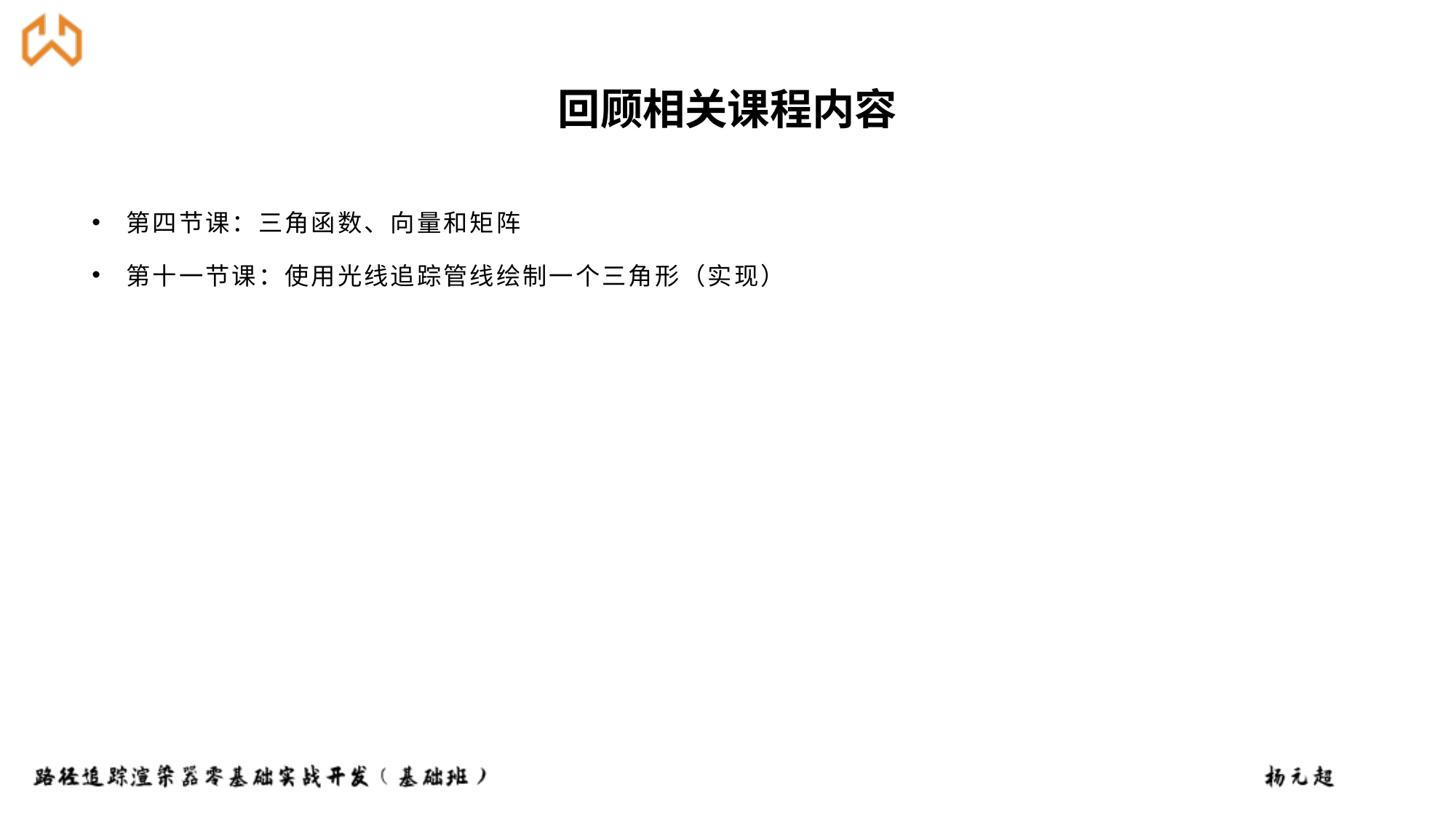

第四节课：三角函数、向量和矩阵
第十一节课：使用光线追踪管线绘制一个三角形（实现）